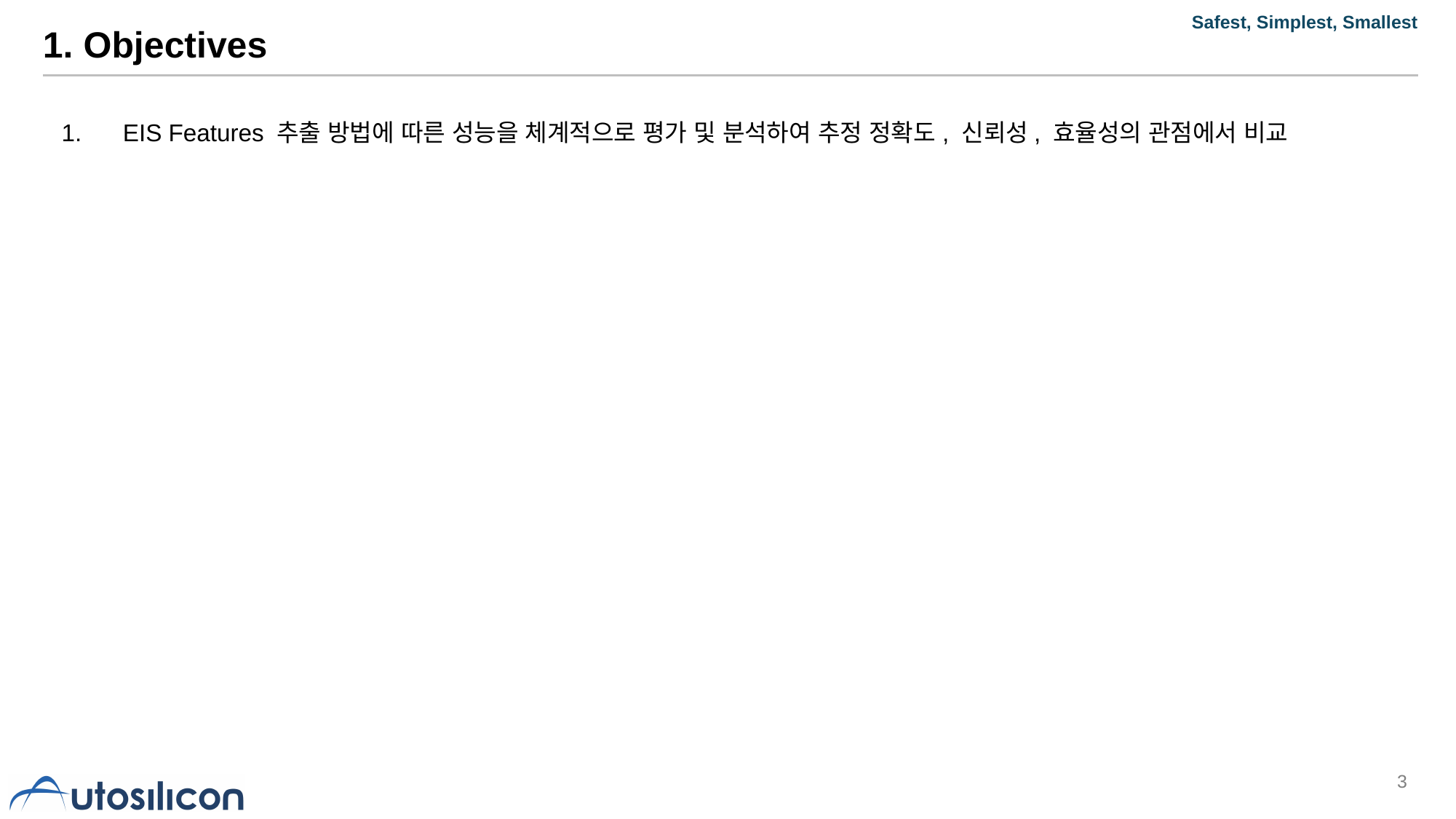

EIS Features 추출 방법에 따른 성능을 체계적으로 평가 및 분석하여 추정 정확도, 신뢰성, 효율성의 관점에서 비교

3